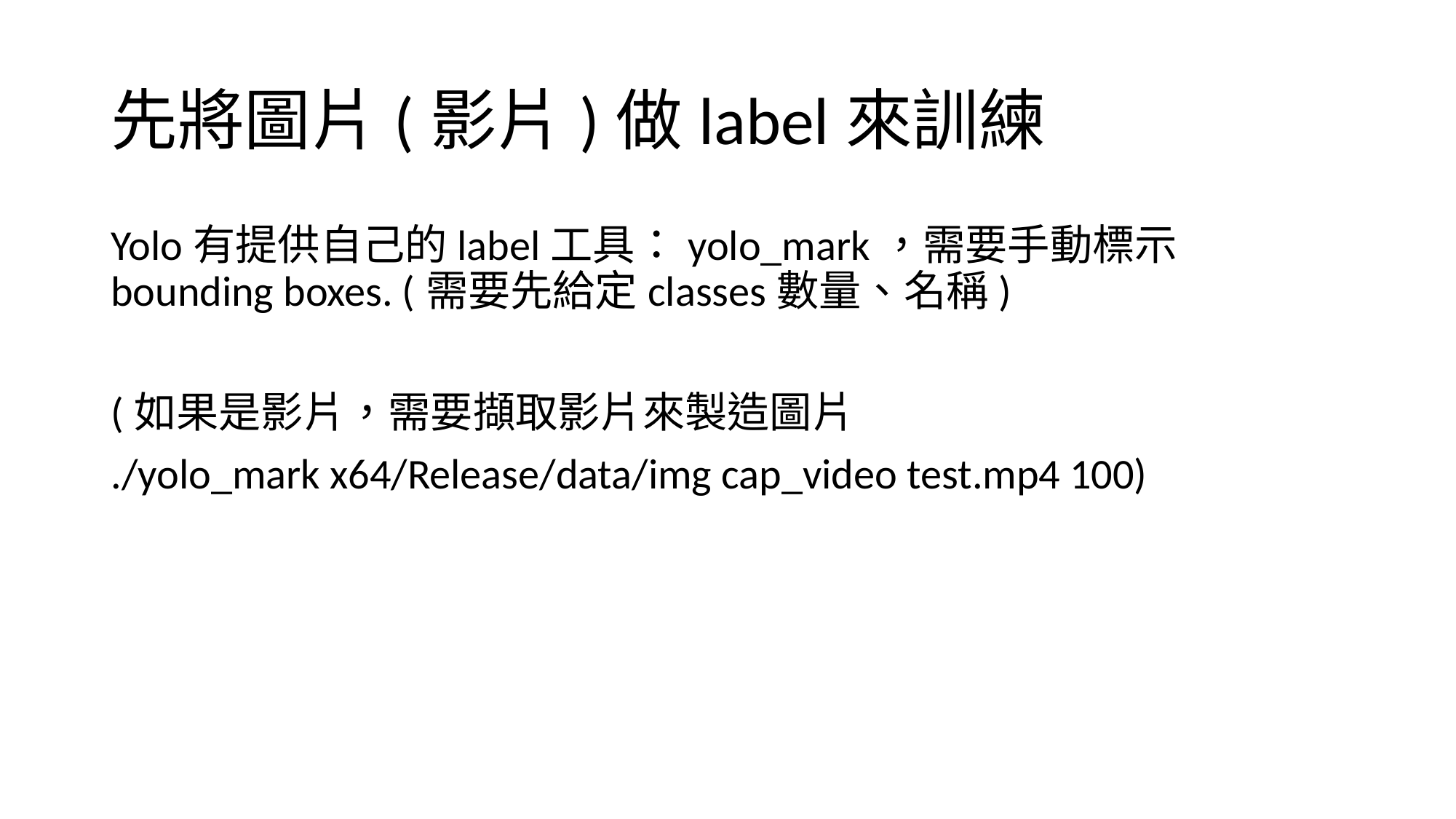

# 先將圖片(影片)做label來訓練
Yolo有提供自己的label工具：yolo_mark，需要手動標示bounding boxes. (需要先給定classes數量、名稱)

(如果是影片，需要擷取影片來製造圖片
./yolo_mark x64/Release/data/img cap_video test.mp4 100)